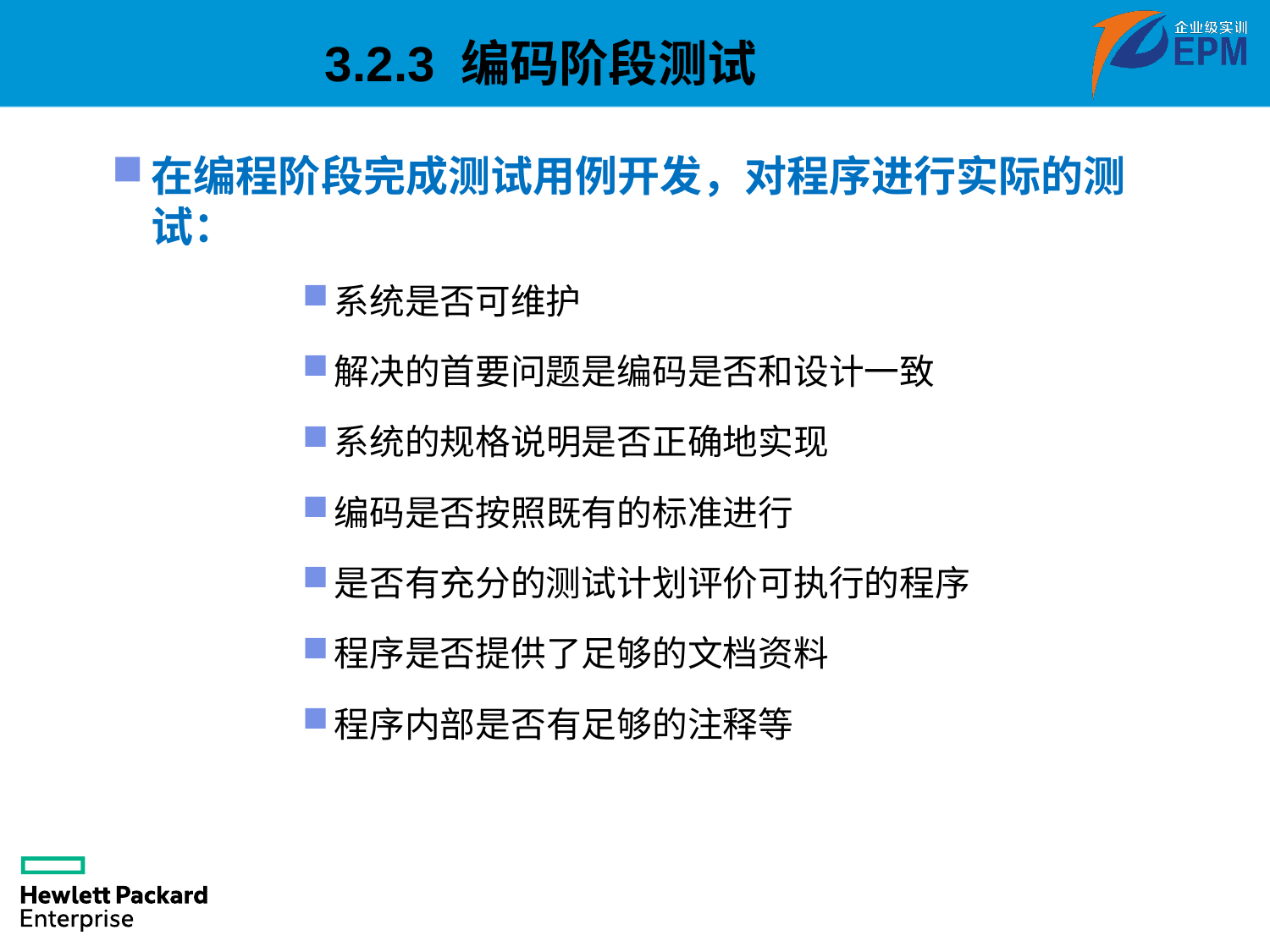

3.2.3 编码阶段测试
在编程阶段完成测试用例开发，对程序进行实际的测试：
系统是否可维护
解决的首要问题是编码是否和设计一致
系统的规格说明是否正确地实现
编码是否按照既有的标准进行
是否有充分的测试计划评价可执行的程序
程序是否提供了足够的文档资料
程序内部是否有足够的注释等